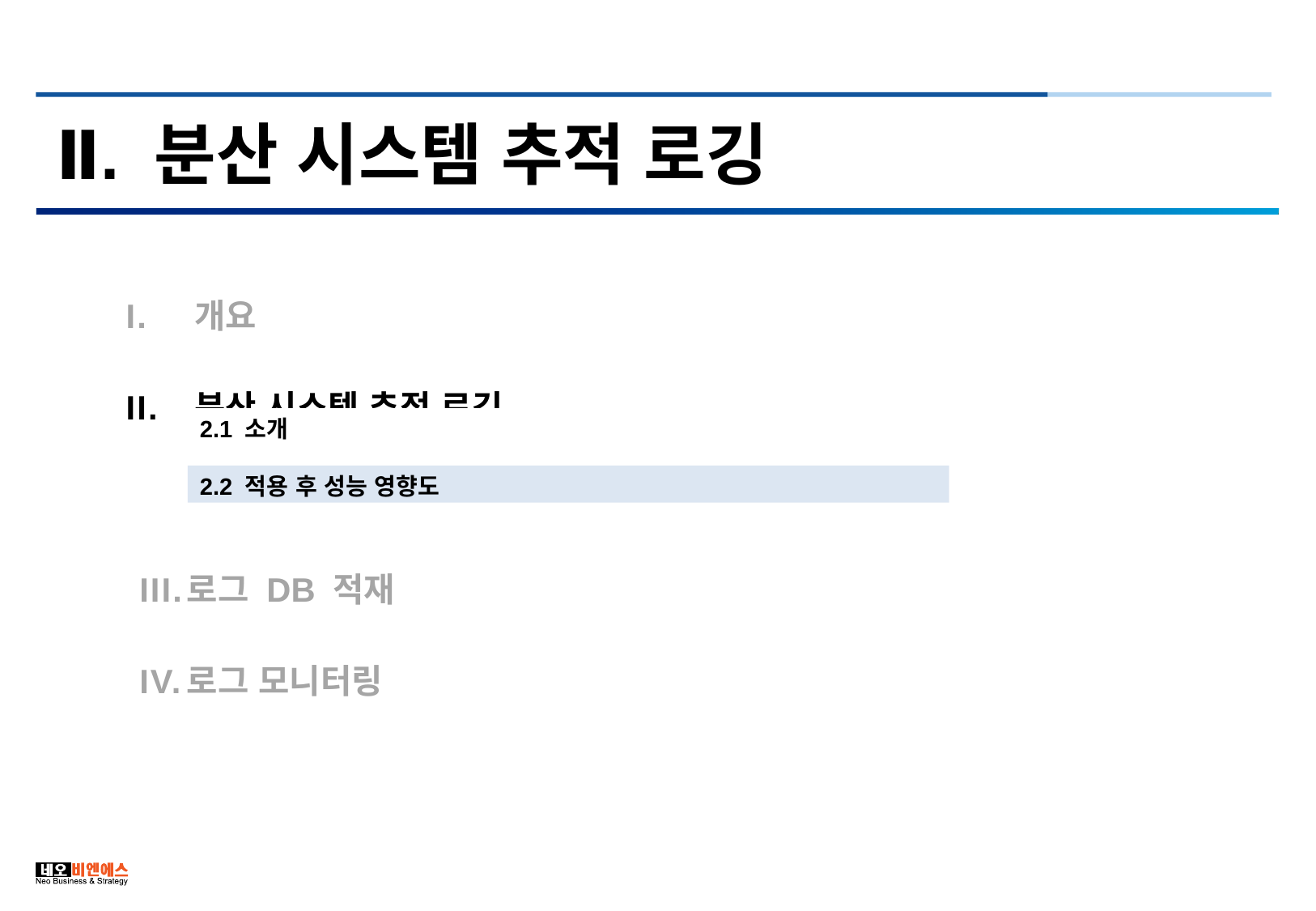

Ⅱ. 분산 시스템 추적 로깅
개요
분산 시스템 추적 로깅

로그 DB 적재
로그 모니터링

2.1 소개
2.2 적용 후 성능 영향도